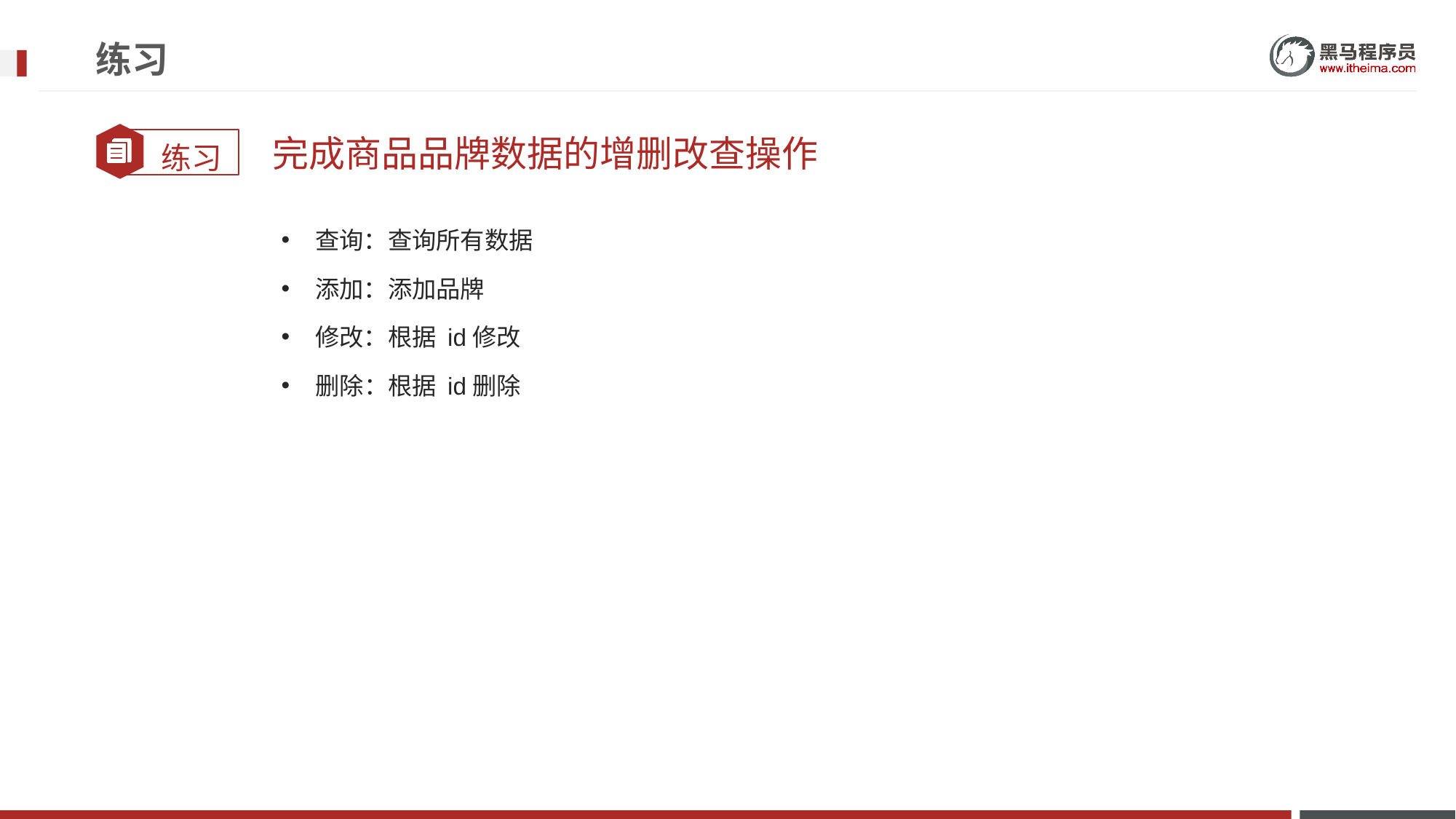

# 练习
完成商品品牌数据的增删改查操作
查询：查询所有数据
添加：添加品牌
修改：根据 id修改
删除：根据 id删除